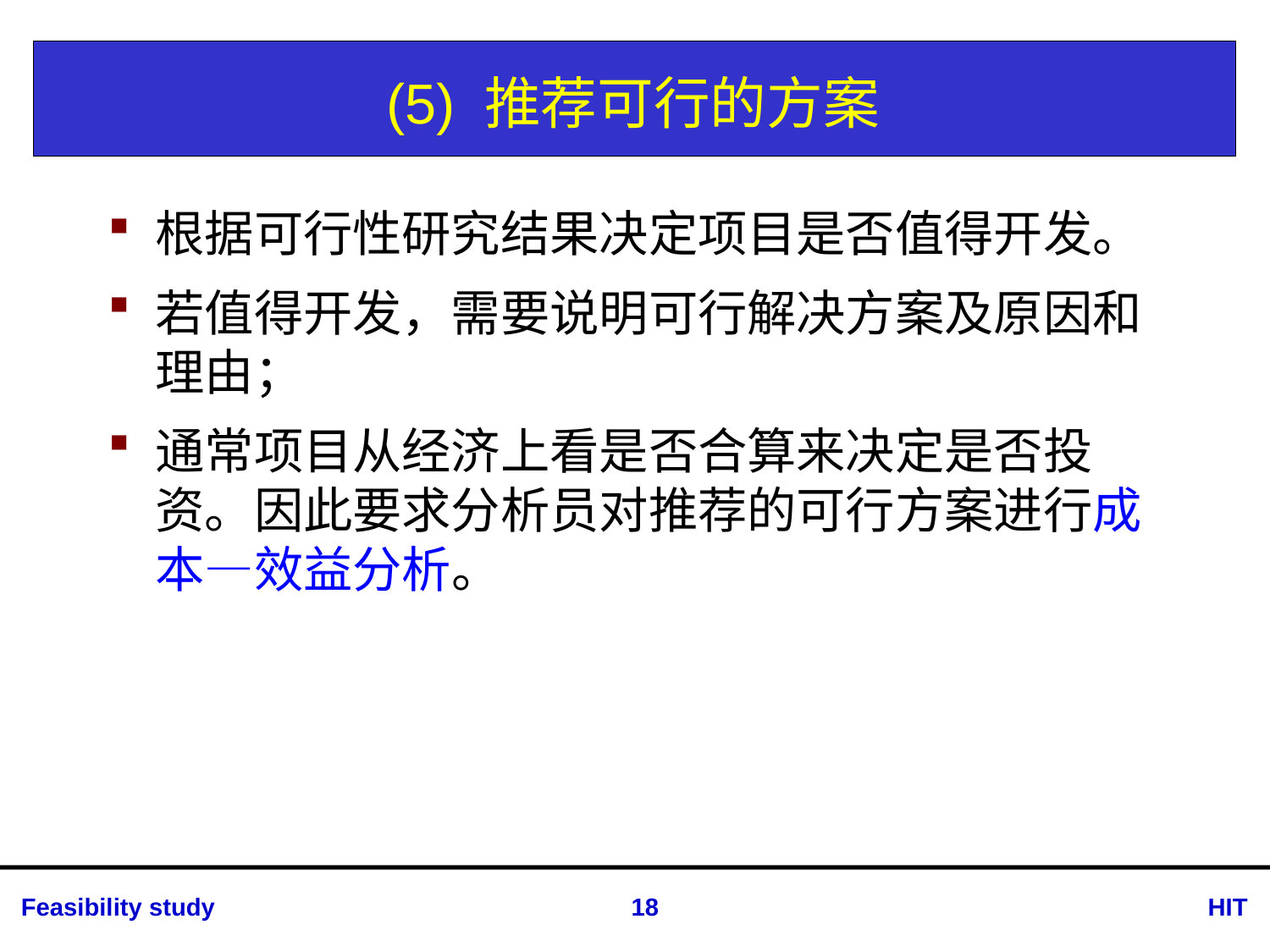

# (5) 推荐可行的方案
根据可行性研究结果决定项目是否值得开发。
若值得开发，需要说明可行解决方案及原因和理由；
通常项目从经济上看是否合算来决定是否投资。因此要求分析员对推荐的可行方案进行成本—效益分析。